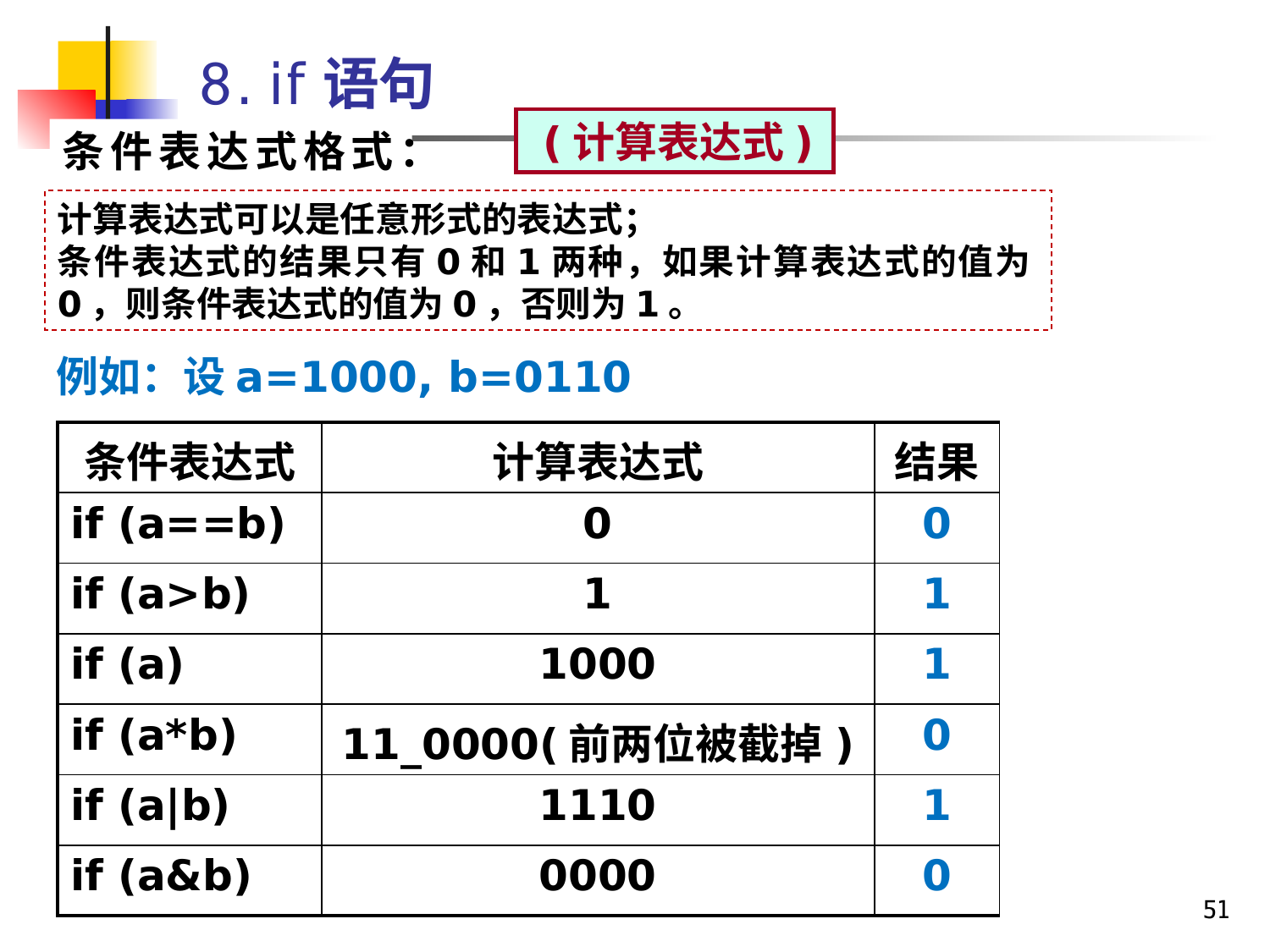

# 8. if语句
 (计算表达式)
条件表达式格式：
计算表达式可以是任意形式的表达式；
条件表达式的结果只有0和1两种，如果计算表达式的值为0，则条件表达式的值为0，否则为1。
例如：设a=1000, b=0110
| 条件表达式 | 计算表达式 | 结果 |
| --- | --- | --- |
| if (a==b) | 0 | 0 |
| if (a>b) | 1 | 1 |
| if (a) | 1000 | 1 |
| if (a\*b) | 11\_0000(前两位被截掉) | 0 |
| if (a|b) | 1110 | 1 |
| if (a&b) | 0000 | 0 |
51